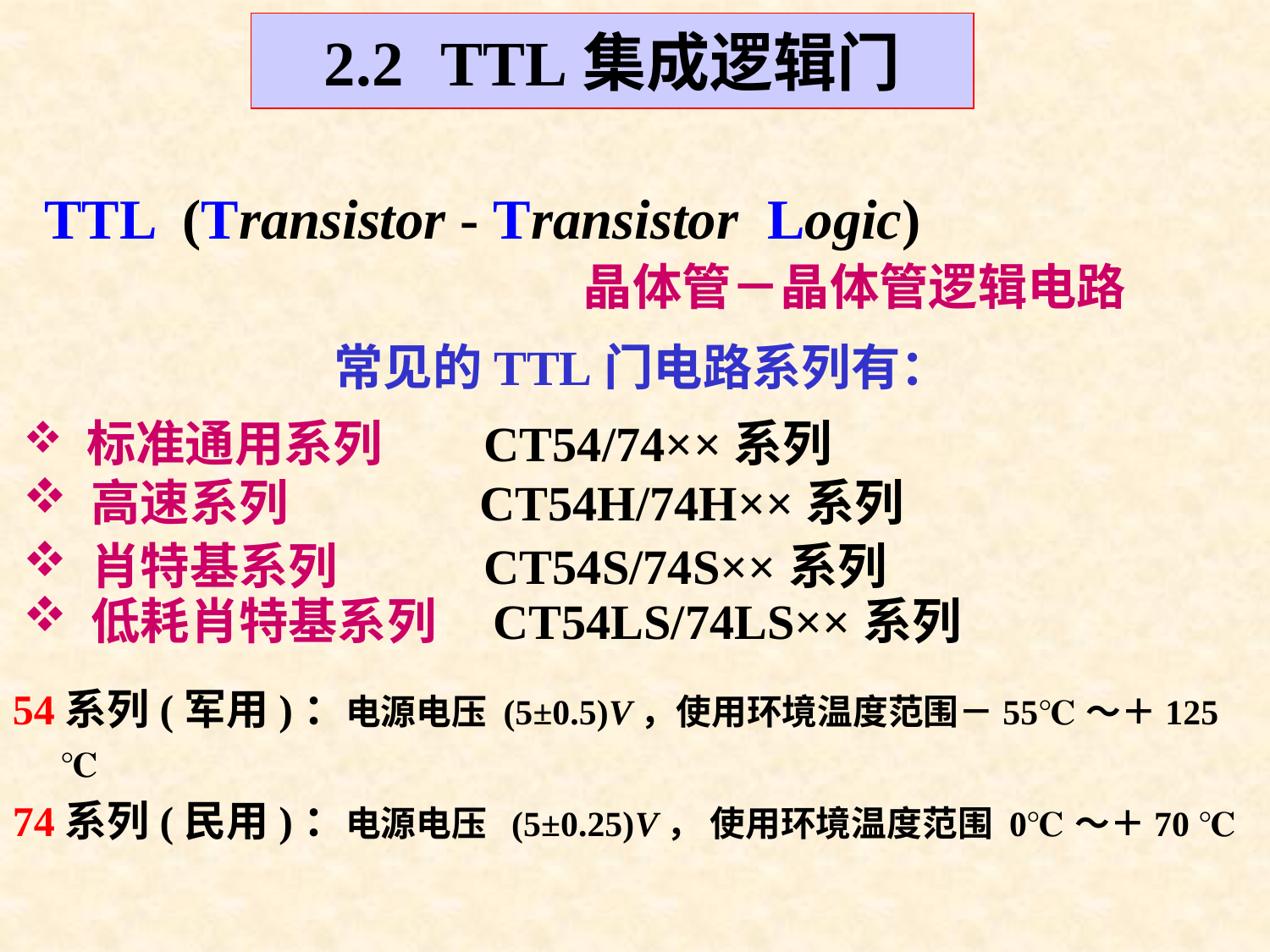

2.2  TTL集成逻辑门
TTL  (Transistor - Transistor  Logic)
                                               晶体管－晶体管逻辑电路
常见的TTL门电路系列有：
 标准通用系列        CT54/74××系列
 高速系列                CT54H/74H××系列
 肖特基系列            CT54S/74S××系列
 低耗肖特基系列    CT54LS/74LS××系列
54系列(军用)：电源电压 (5±0.5)V，使用环境温度范围－55℃～＋125 ℃
74系列(民用)：电源电压  (5±0.25)V， 使用环境温度范围 0℃～＋70 ℃
12